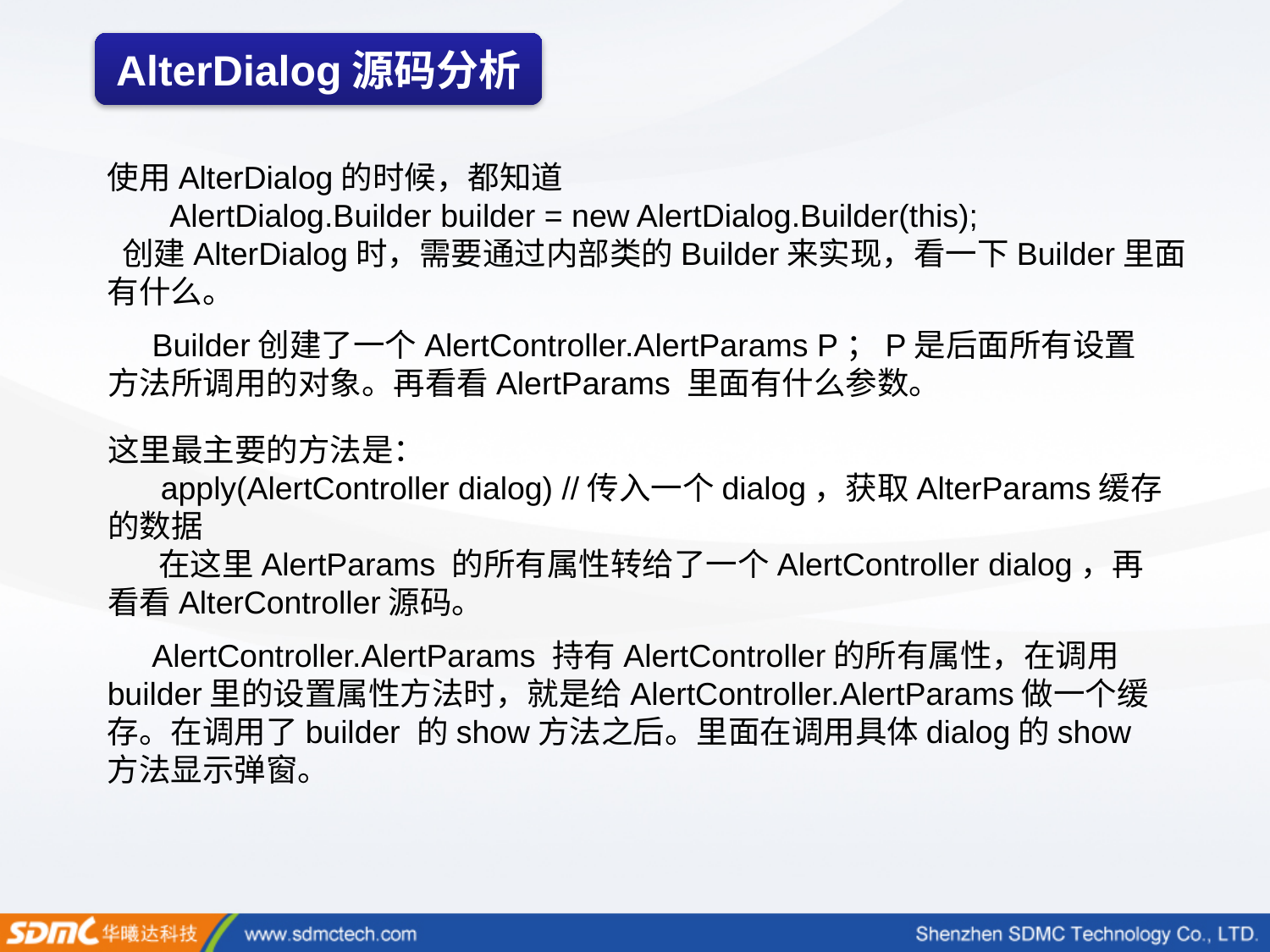

AlterDialog源码分析
使用AlterDialog的时候，都知道
       AlertDialog.Builder builder = new AlertDialog.Builder(this);
 创建AlterDialog时，需要通过内部类的Builder来实现，看一下Builder里面有什么。
     Builder创建了一个AlertController.AlertParams P；P是后面所有设置方法所调用的对象。再看看AlertParams 里面有什么参数。
这里最主要的方法是：
      apply(AlertController dialog) //传入一个dialog，获取AlterParams缓存的数据
      在这里AlertParams 的所有属性转给了一个AlertController dialog，再看看AlterController源码。
     AlertController.AlertParams 持有AlertController的所有属性，在调用builder里的设置属性方法时，就是给AlertController.AlertParams做一个缓存。在调用了builder 的show方法之后。里面在调用具体dialog的show方法显示弹窗。